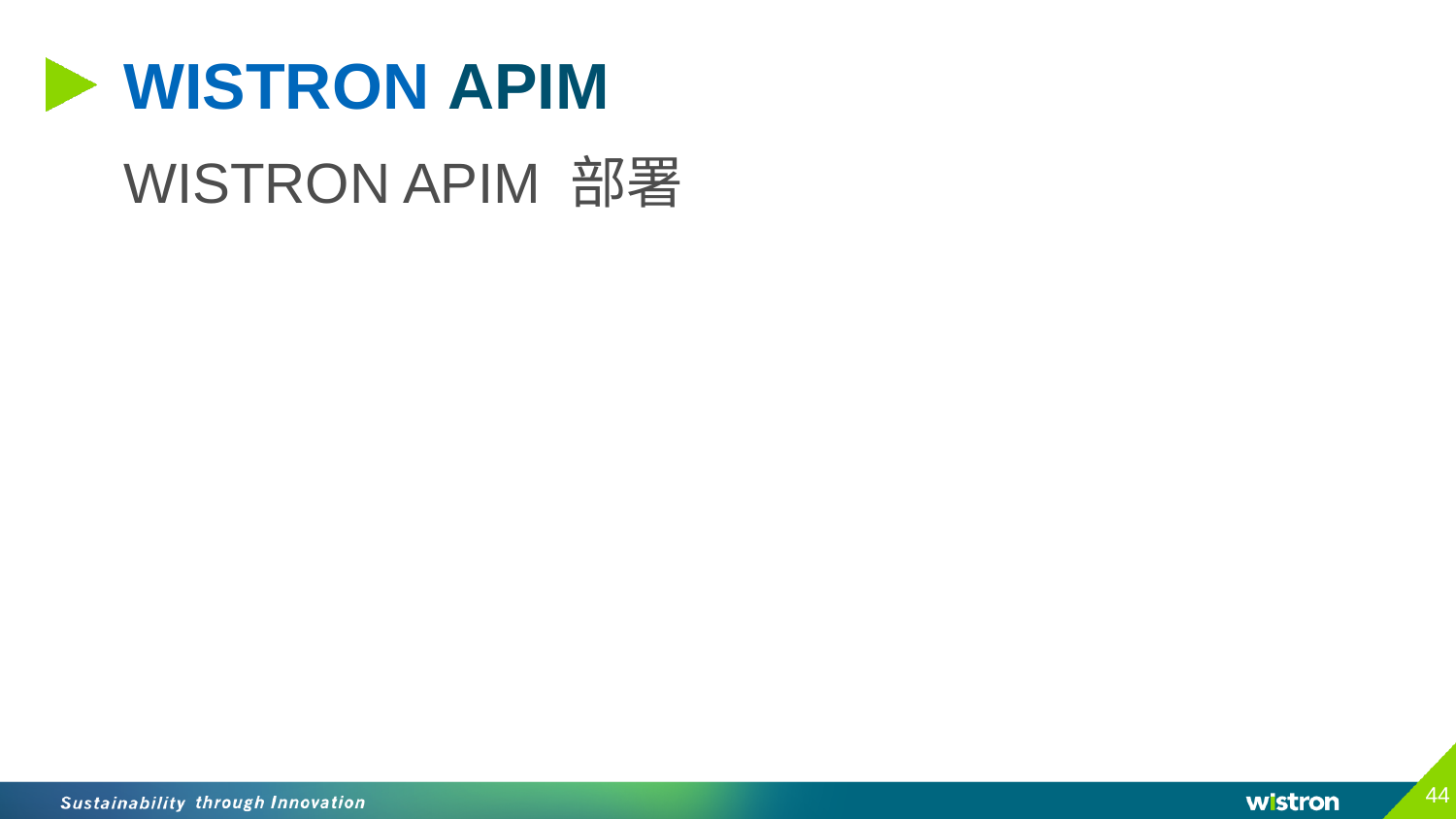

# WISTRON APIM
WISTRON APIM 部署

44